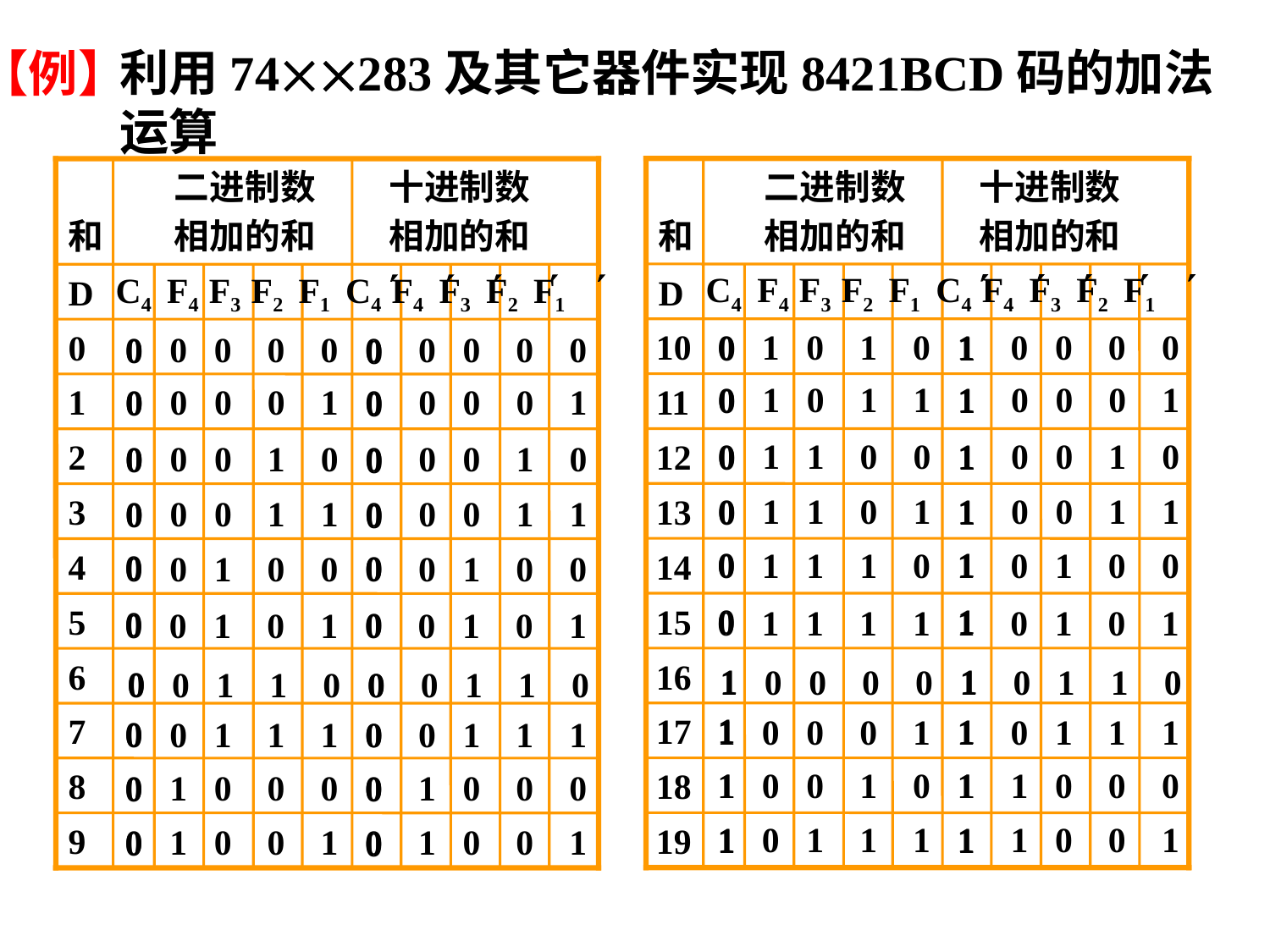

利用74××283及其它器件实现8421BCD码的加法运算
# 【例】

和

     二进制数
     相加的和

  十进制数
  相加的和

′     ′    ′     ′    ′
C4   F4  F3  F2   F1   C4  F4   F3   F2   F1
D

10

11

12

13

14

15

16

17

18

19

和

     二进制数
     相加的和

  十进制数
  相加的和

′     ′    ′     ′    ′
C4   F4  F3  F2   F1   C4  F4   F3   F2   F1
D

0

1

2

3

4

5

6

7

8

9

0   1   0    1    0   1    0   0    0    0
0   1   0    1    1   1    0   0    0    1
0   1   1    0    0   1    0   0    1    0
0   1   1    0    1   1    0   0    1    1
0   1   1    1    0   1    0   1    0    0
0   1   1    1    1   1    0   1    0    1
1   0   0    0    0   1    0   1    1    0
1   0   0    0    1   1    0   1    1    1
1   0   0    1    0   1    1   0    0    0
1   0   1    1    1   1    1   0    0    1
0
0
0
0
0
0
1
1
1
1
1
1
1
1
1
1
1
1
1
1
0   0   0    0    0   0    0   0    0    0
0   0   0    0    1   0    0   0    0    1
0   0   0    1    0   0    0   0    1    0
0   0   0    1    1   0    0   0    1    1
0   0   1    0    0   0    0   1    0    0
0   0   1    0    1   0    0   1    0    1
0   0   1    1    0   0    0   1    1    0
0   0   1    1    1   0    0   1    1    1
0   1   0    0    0   0    1   0    0    0
0   1   0    0    1   0    1   0    0    1
0
0
0
0
0
0
0
0
0
0
0
0
0
0
0
0
0
0
0
0